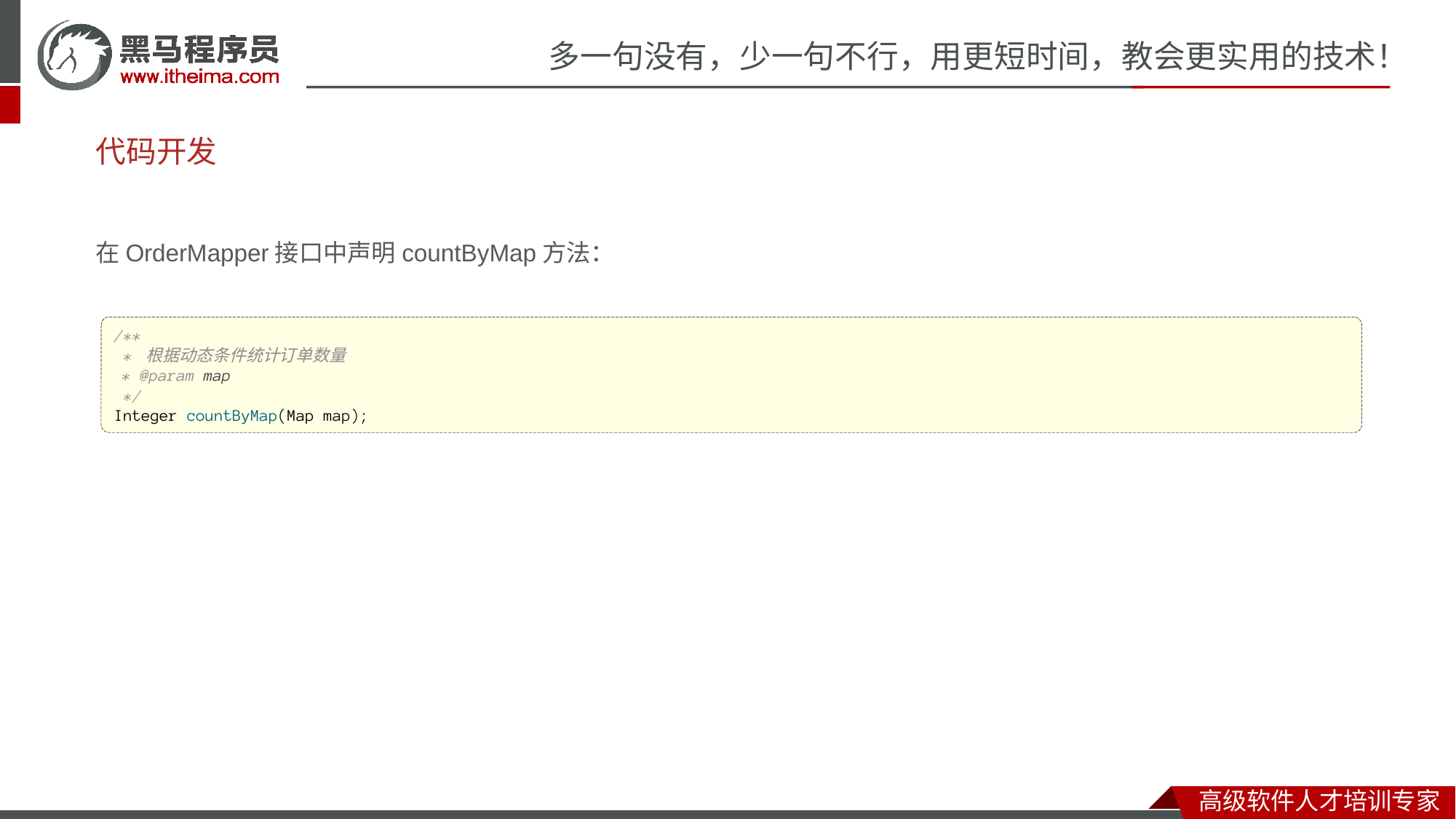

# 代码开发
在OrderMapper接口中声明countByMap方法：
/**
 * 根据动态条件统计订单数量
 * @param map
 */
Integer countByMap(Map map);